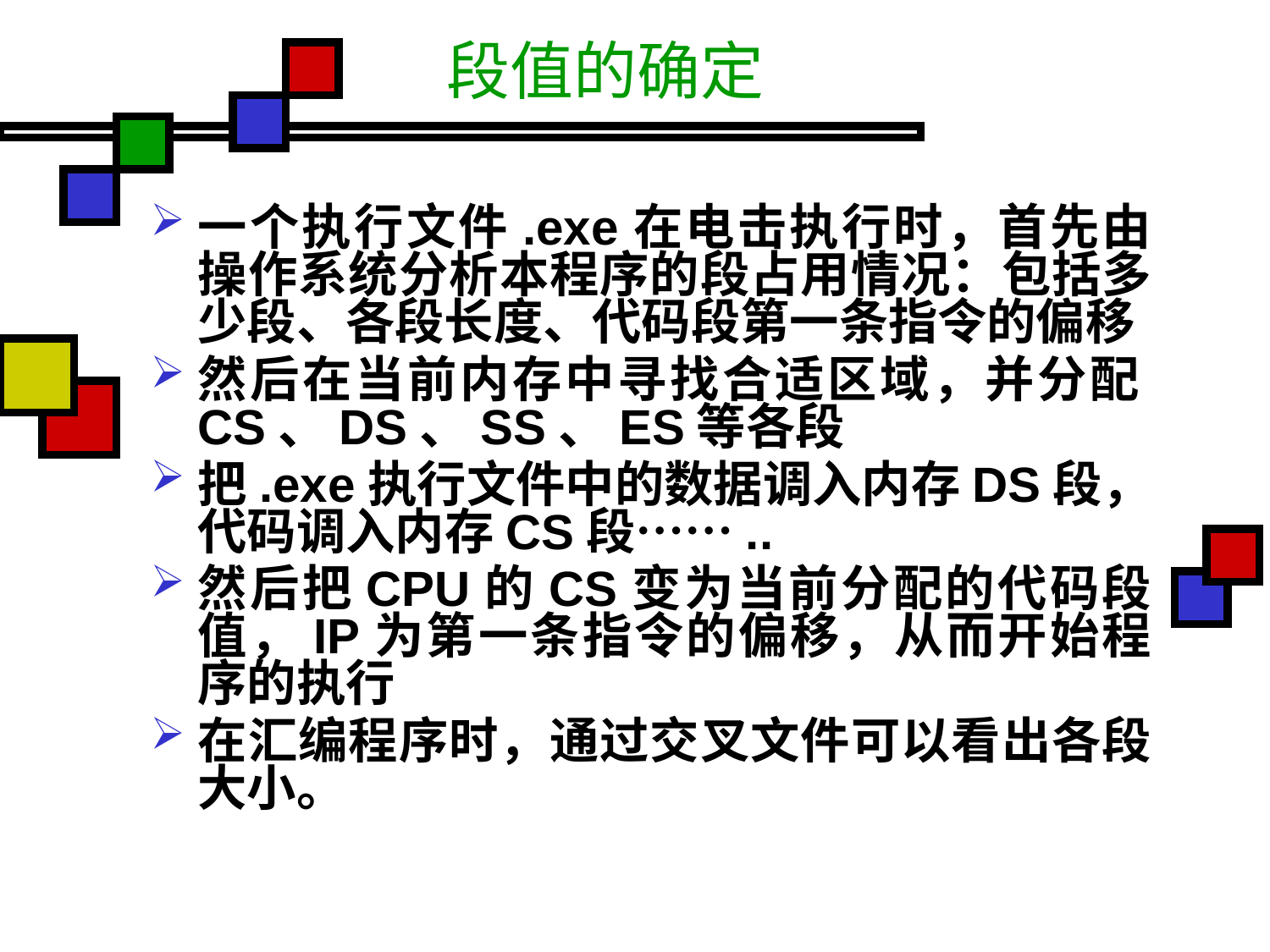

# 段值的确定
一个执行文件.exe在电击执行时，首先由操作系统分析本程序的段占用情况：包括多少段、各段长度、代码段第一条指令的偏移
然后在当前内存中寻找合适区域，并分配CS、DS、SS、ES等各段
把.exe执行文件中的数据调入内存DS段，代码调入内存CS段……..
然后把CPU的CS变为当前分配的代码段值，IP为第一条指令的偏移，从而开始程序的执行
在汇编程序时，通过交叉文件可以看出各段大小。